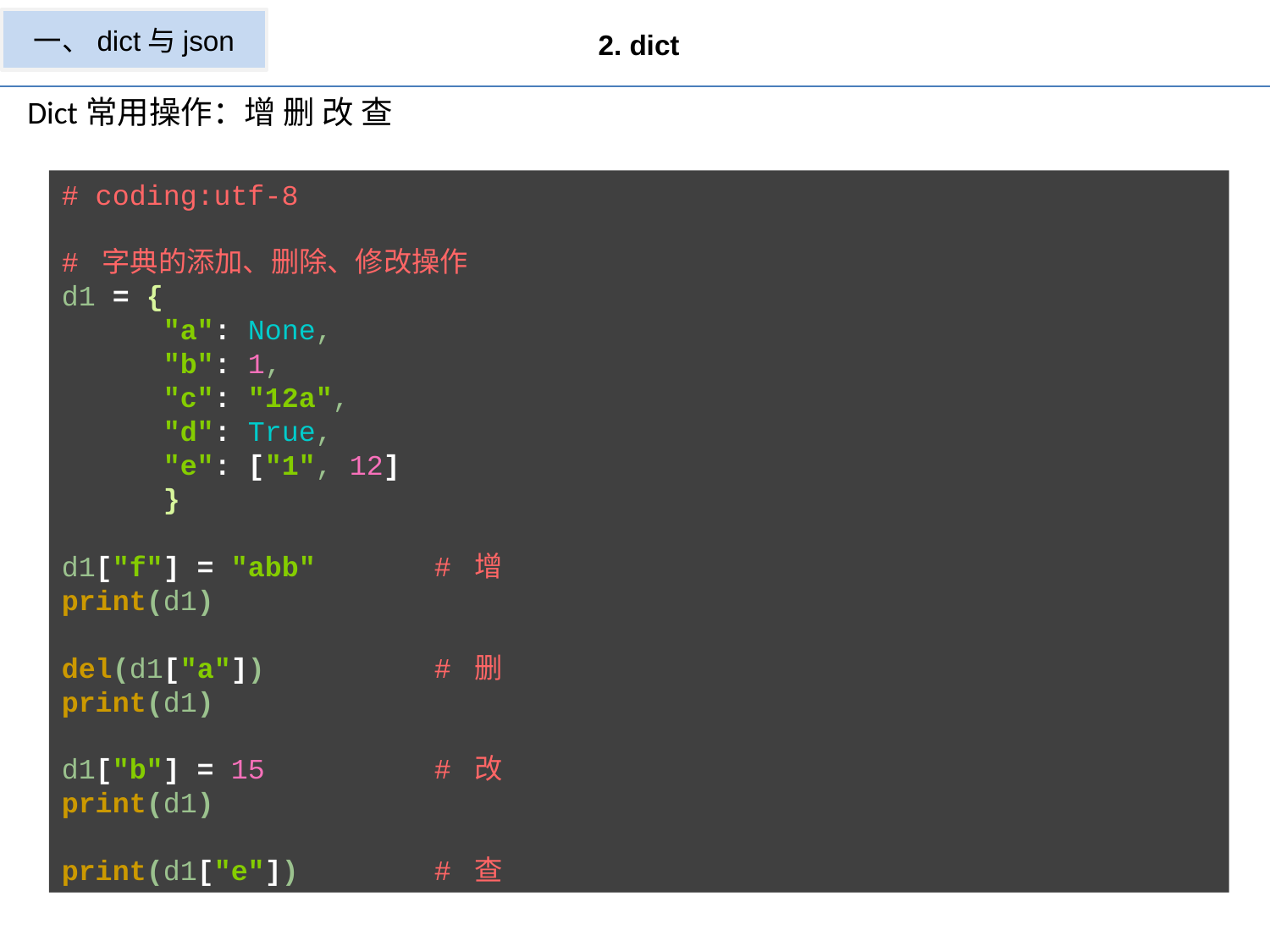

一、dict与json
2. dict
Dict常用操作：增 删 改 查
# coding:utf-8 # 字典的添加、删除、修改操作 d1 = {
      "a": None,
      "b": 1,
      "c": "12a",
      "d": True,
      "e": ["1", 12]
      }
d1["f"] = "abb"       # 增
print(d1)
del(d1["a"])          # 删
print(d1)
d1["b"] = 15          # 改
print(d1)
print(d1["e"])        # 查